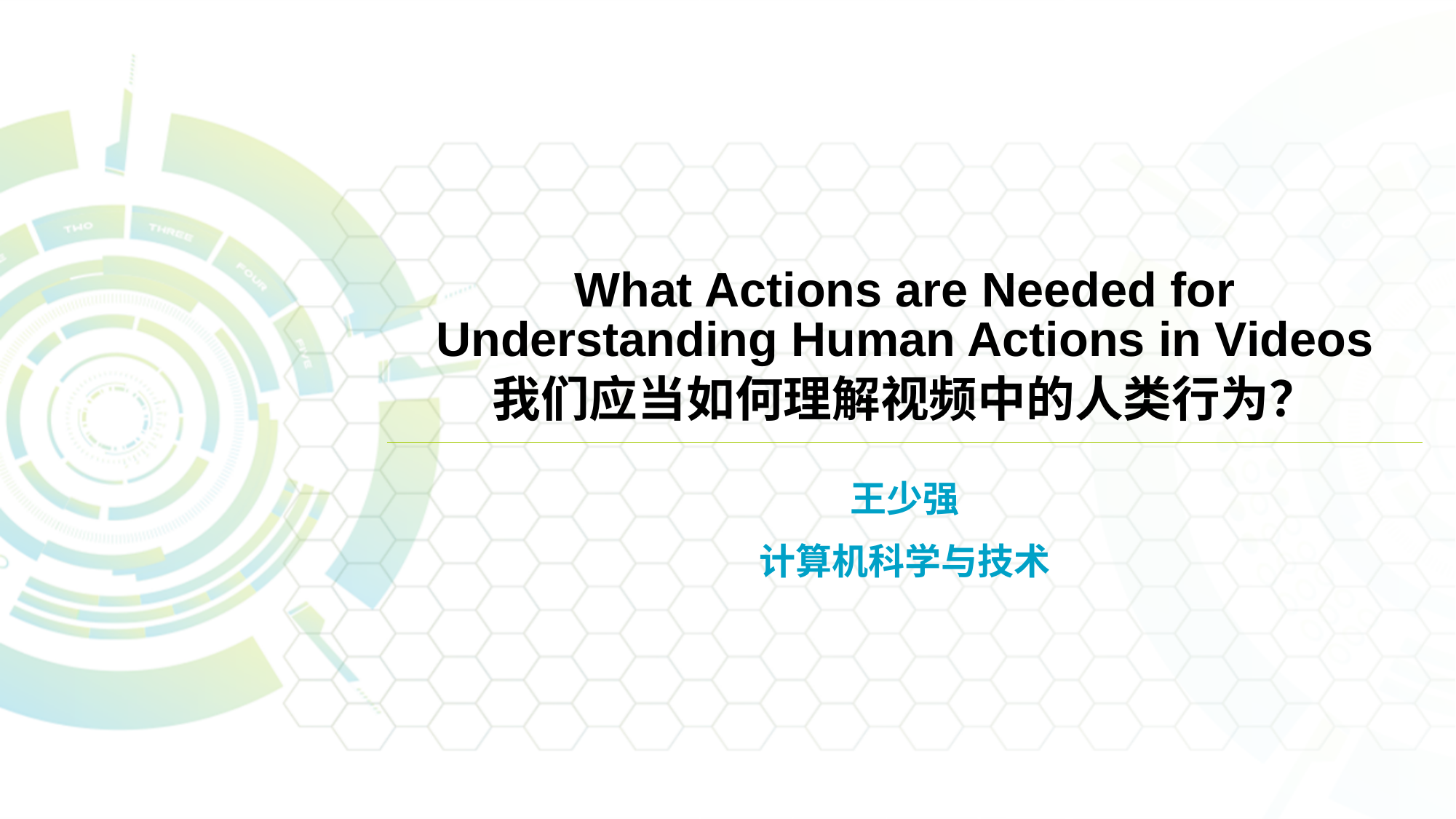

# What Actions are Needed for Understanding Human Actions in Videos 我们应当如何理解视频中的人类行为？
王少强
计算机科学与技术